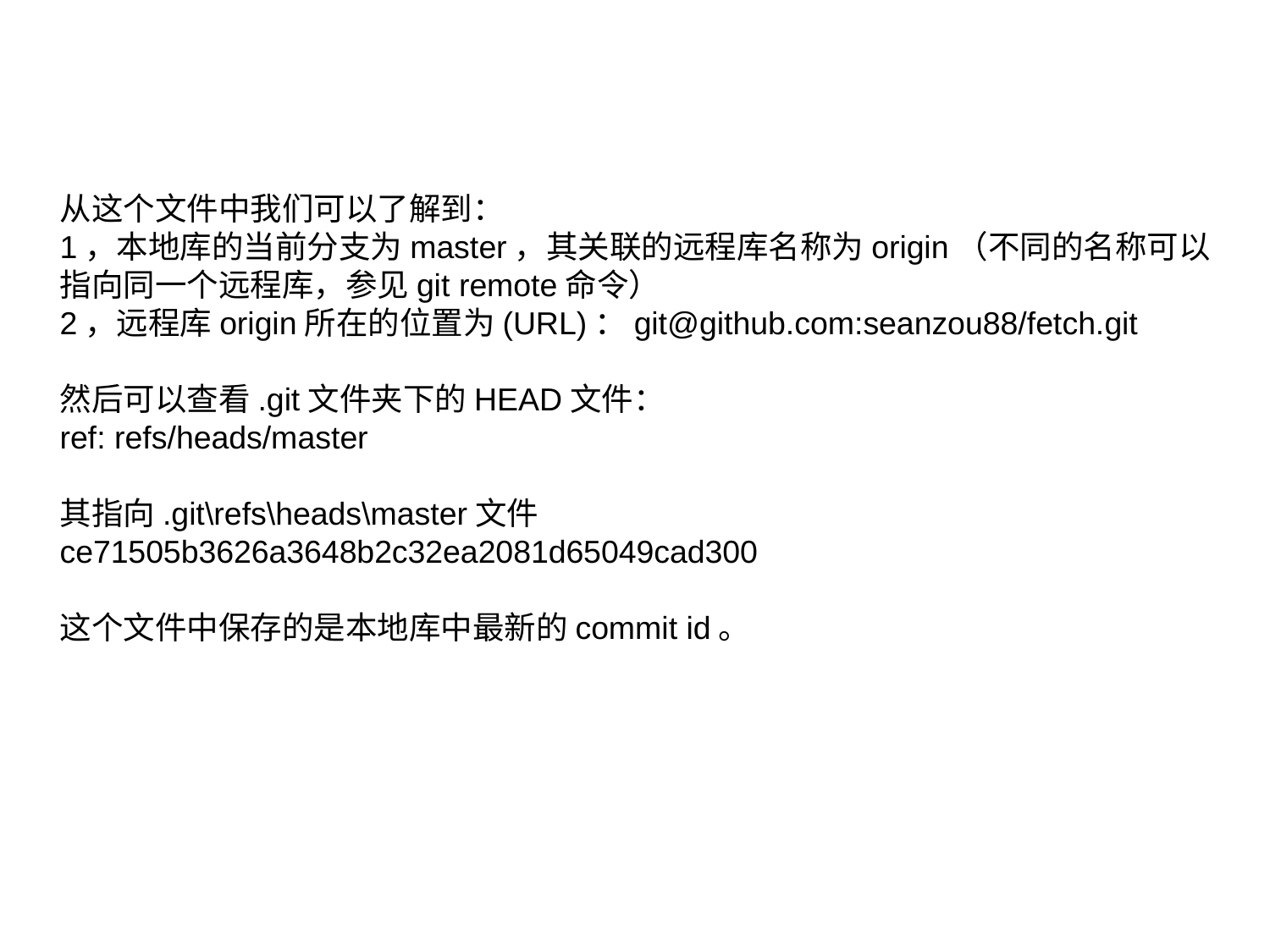

从这个文件中我们可以了解到：
1，本地库的当前分支为master，其关联的远程库名称为origin（不同的名称可以指向同一个远程库，参见git remote命令）
2，远程库origin所在的位置为(URL)：git@github.com:seanzou88/fetch.git

然后可以查看.git文件夹下的HEAD文件：
ref: refs/heads/master

其指向.git\refs\heads\master文件
ce71505b3626a3648b2c32ea2081d65049cad300

这个文件中保存的是本地库中最新的commit id。